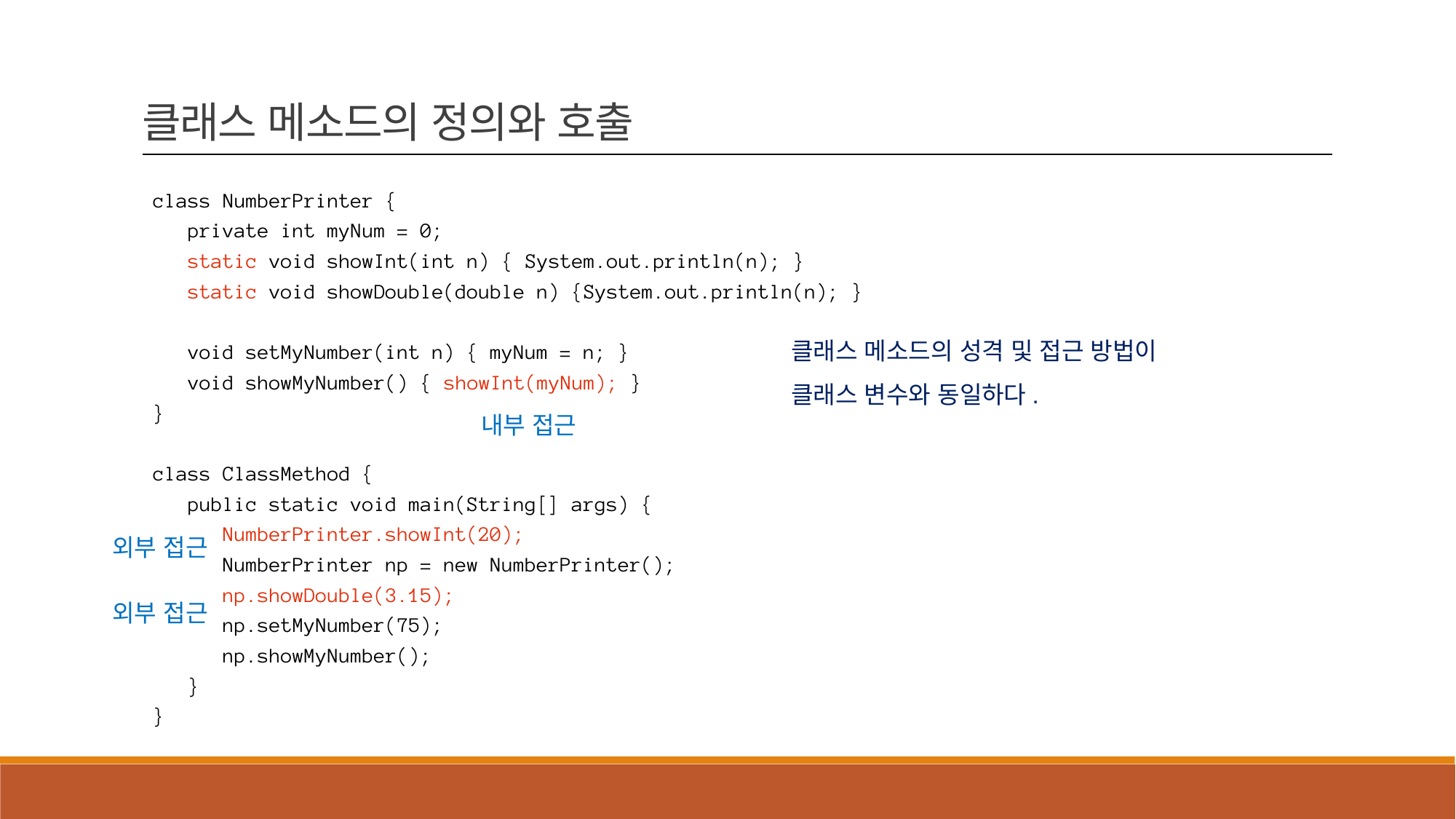

클래스 메소드의 정의와 호출
class NumberPrinter {
   private int myNum = 0;
   static void showInt(int n) { System.out.println(n); }
   static void showDouble(double n) {System.out.println(n); }

   void setMyNumber(int n) { myNum = n; }
   void showMyNumber() { showInt(myNum); }
}

class ClassMethod {
   public static void main(String[] args) {
      NumberPrinter.showInt(20);
      NumberPrinter np = new NumberPrinter();
      np.showDouble(3.15);
      np.setMyNumber(75);
      np.showMyNumber();
   }
}
클래스 메소드의 성격 및 접근 방법이
클래스 변수와 동일하다.
내부 접근
외부 접근
외부 접근